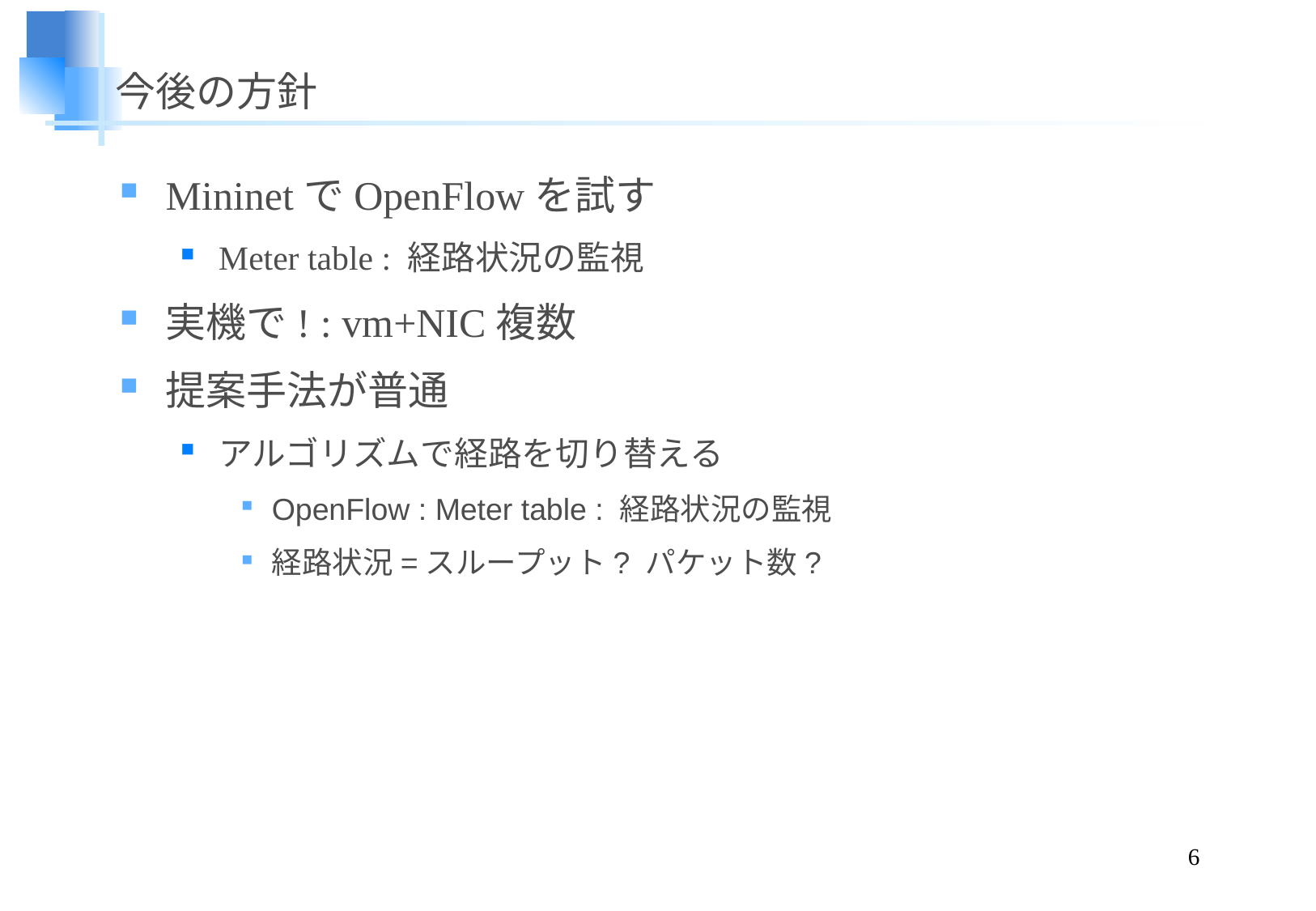

# 今後の方針
MininetでOpenFlowを試す
Meter table : 経路状況の監視
実機で! : vm+NIC複数
提案手法が普通
アルゴリズムで経路を切り替える
OpenFlow : Meter table : 経路状況の監視
経路状況=スループット? パケット数?
6